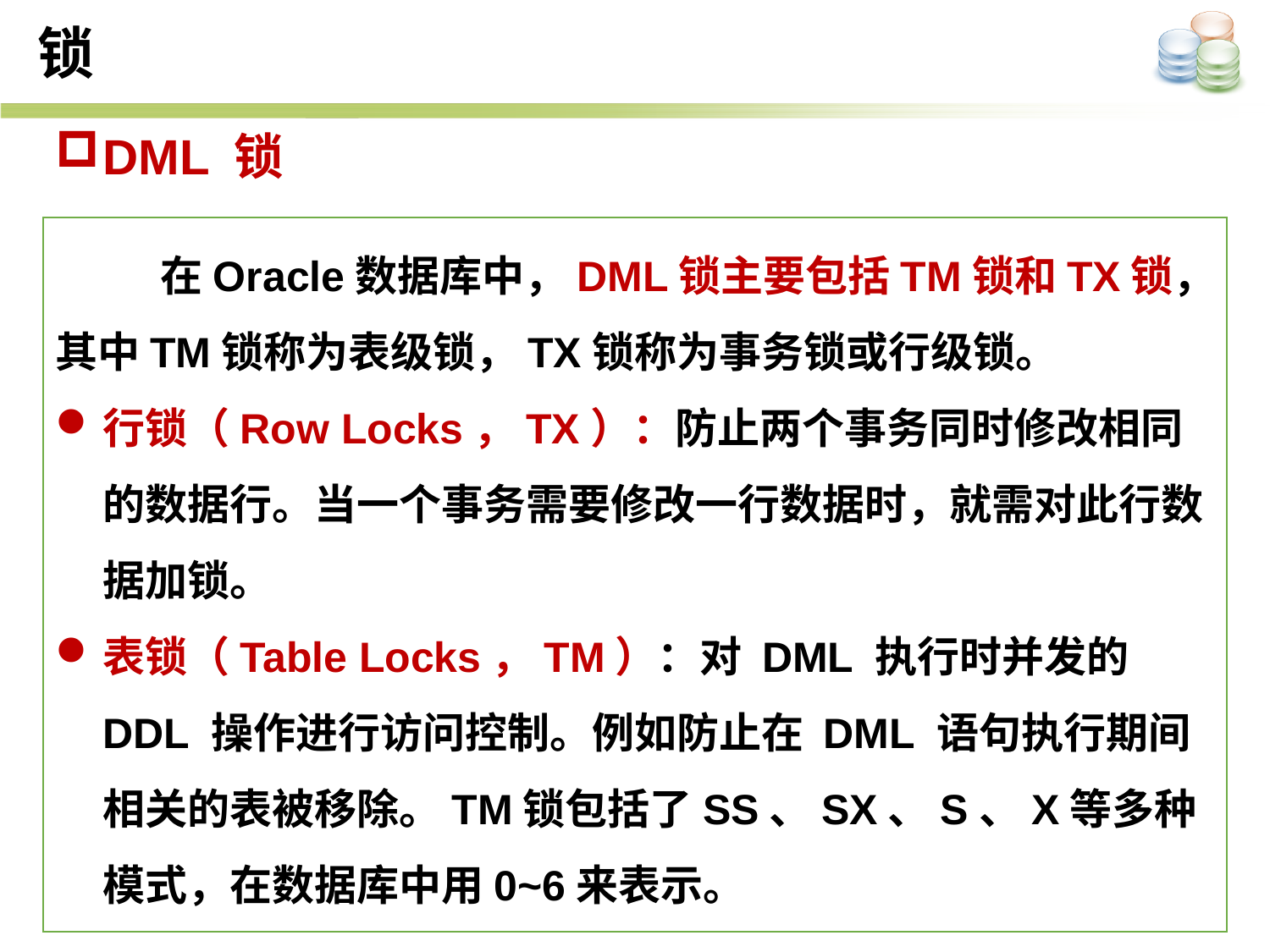

锁
DML 锁
          在Oracle数据库中，DML锁主要包括TM锁和TX锁，其中TM锁称为表级锁，TX锁称为事务锁或行级锁。
行锁（Row Locks，TX）：防止两个事务同时修改相同的数据行。当一个事务需要修改一行数据时，就需对此行数据加锁。
表锁（Table Locks，TM）：对 DML 执行时并发的 DDL 操作进行访问控制。例如防止在 DML 语句执行期间相关的表被移除。TM锁包括了SS、SX、S、X等多种模式，在数据库中用0~6来表示。

42